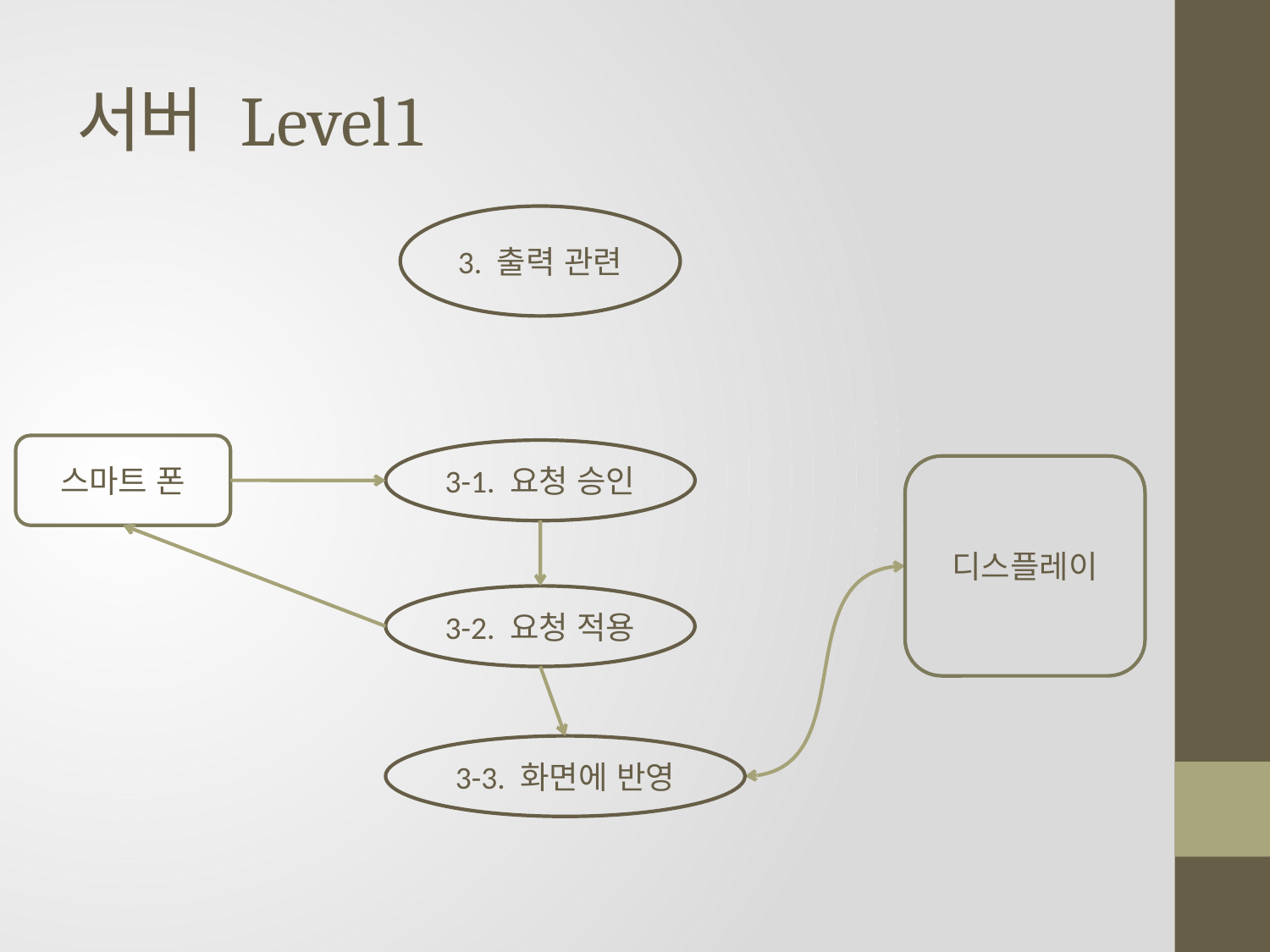

# 서버 Level1
3. 출력 관련
스마트 폰
3-1. 요청 승인
디스플레이
3-2. 요청 적용
3-3. 화면에 반영